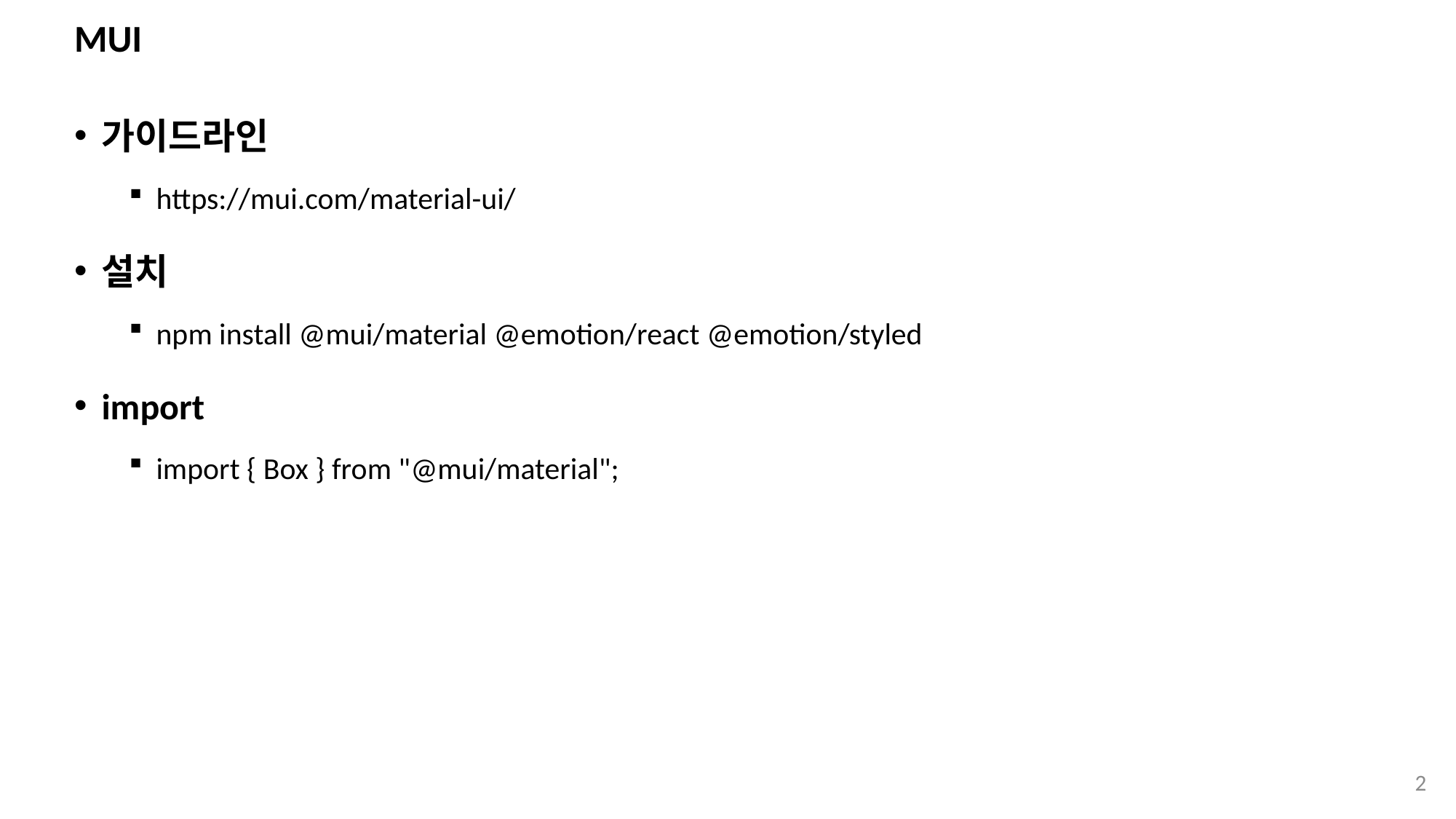

# MUI
가이드라인
https://mui.com/material-ui/
설치
npm install @mui/material @emotion/react @emotion/styled
import
import { Box } from "@mui/material";

2